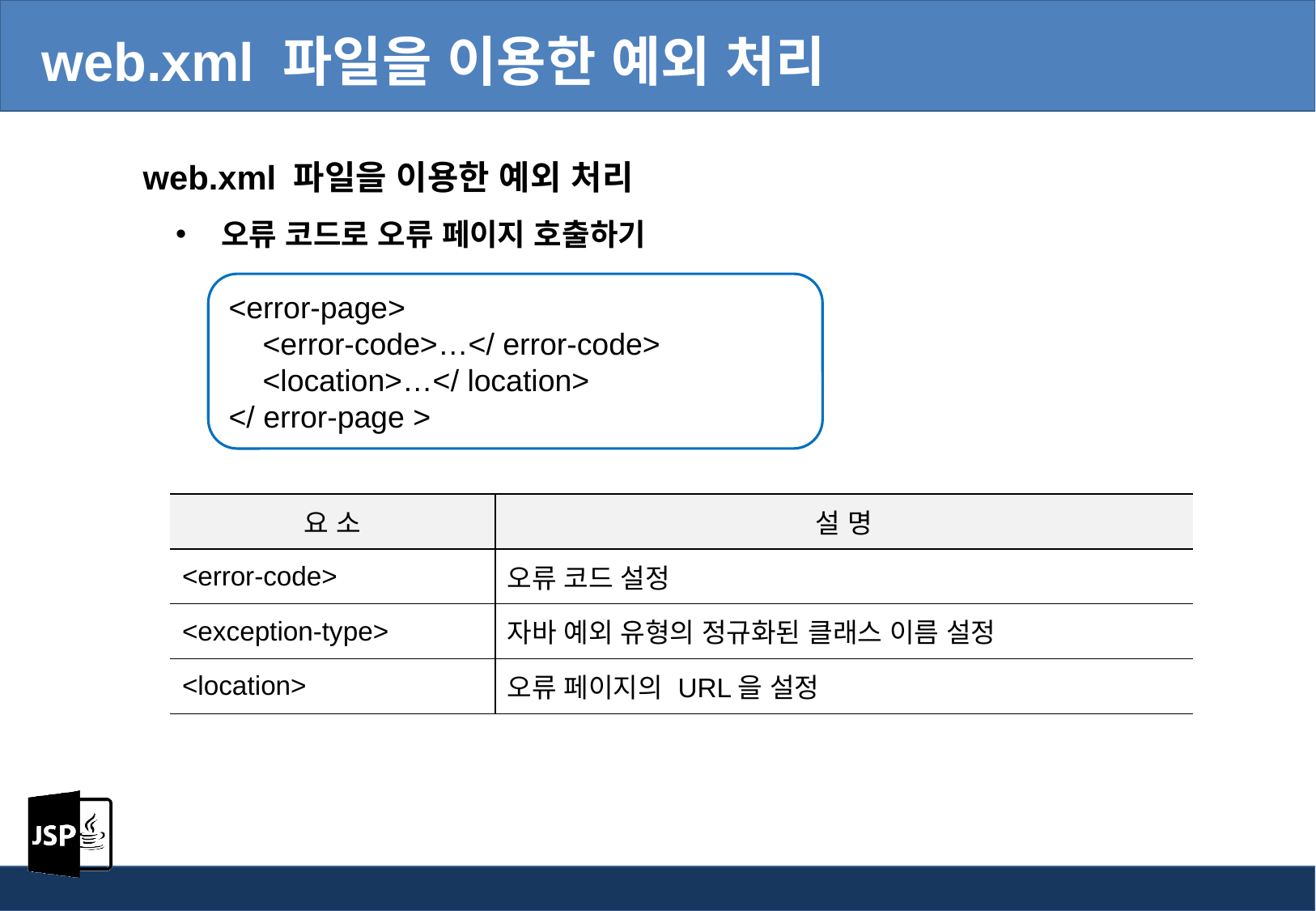

web.xml 파일을 이용한 예외 처리
   web.xml 파일을 이용한 예외 처리
오류 코드로 오류 페이지 호출하기
<error-page>
    <error-code>…</ error-code>
    <location>…</ location>
</ error-page >
| 요 소 | 설 명 |
| --- | --- |
| <error-code> | 오류 코드 설정 |
| <exception-type> | 자바 예외 유형의 정규화된 클래스 이름 설정 |
| <location> | 오류 페이지의 URL을 설정 |